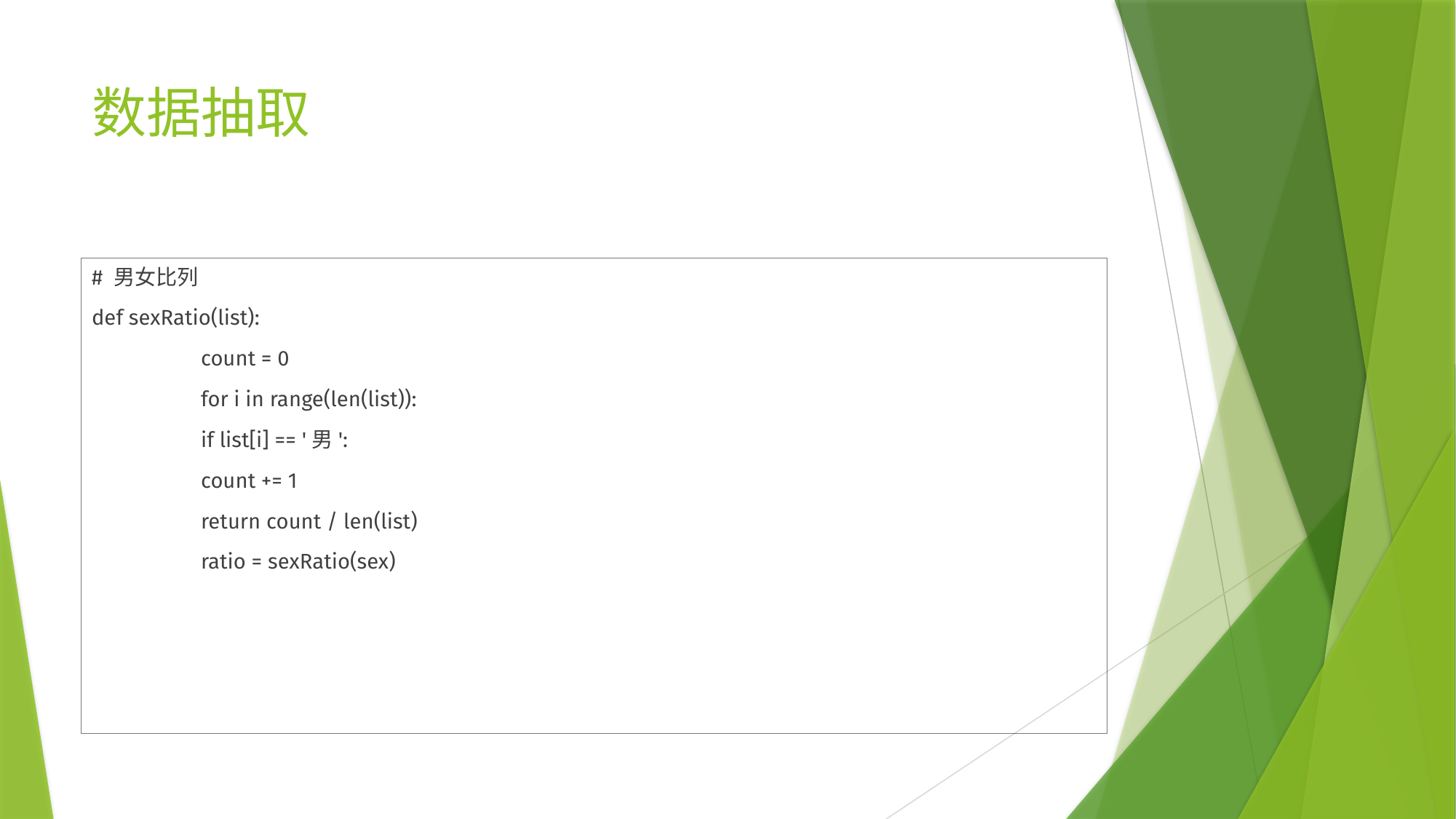

# 数据抽取
# 男女比列
def sexRatio(list):
	count = 0
	for i in range(len(list)):
	if list[i] == '男':
	count += 1
	return count / len(list)
	ratio = sexRatio(sex)